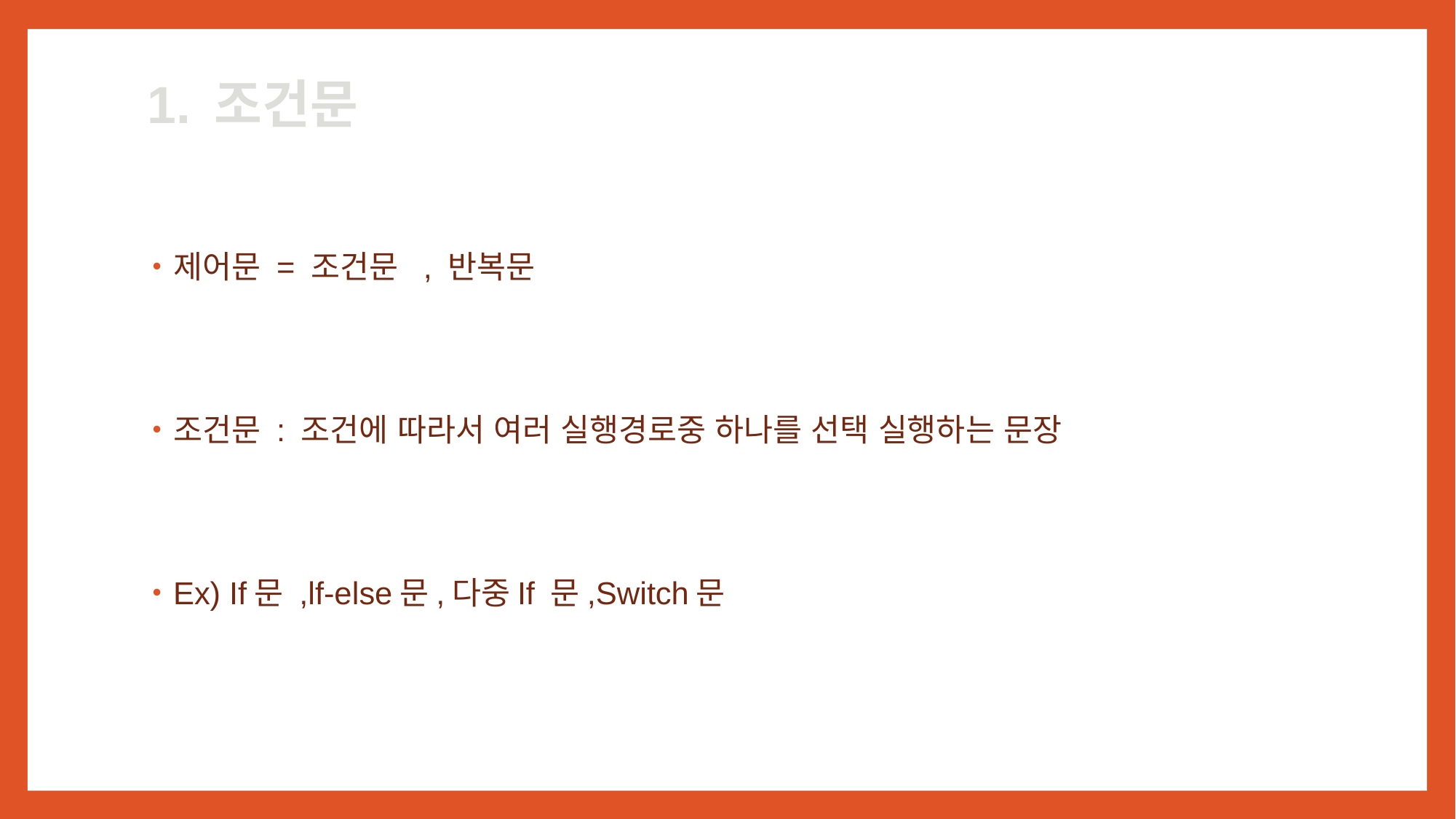

# 1. 조건문
제어문 = 조건문  , 반복문

조건문 : 조건에 따라서 여러 실행경로중 하나를 선택 실행하는 문장

Ex) If문 ,lf-else문,다중If 문,Switch문